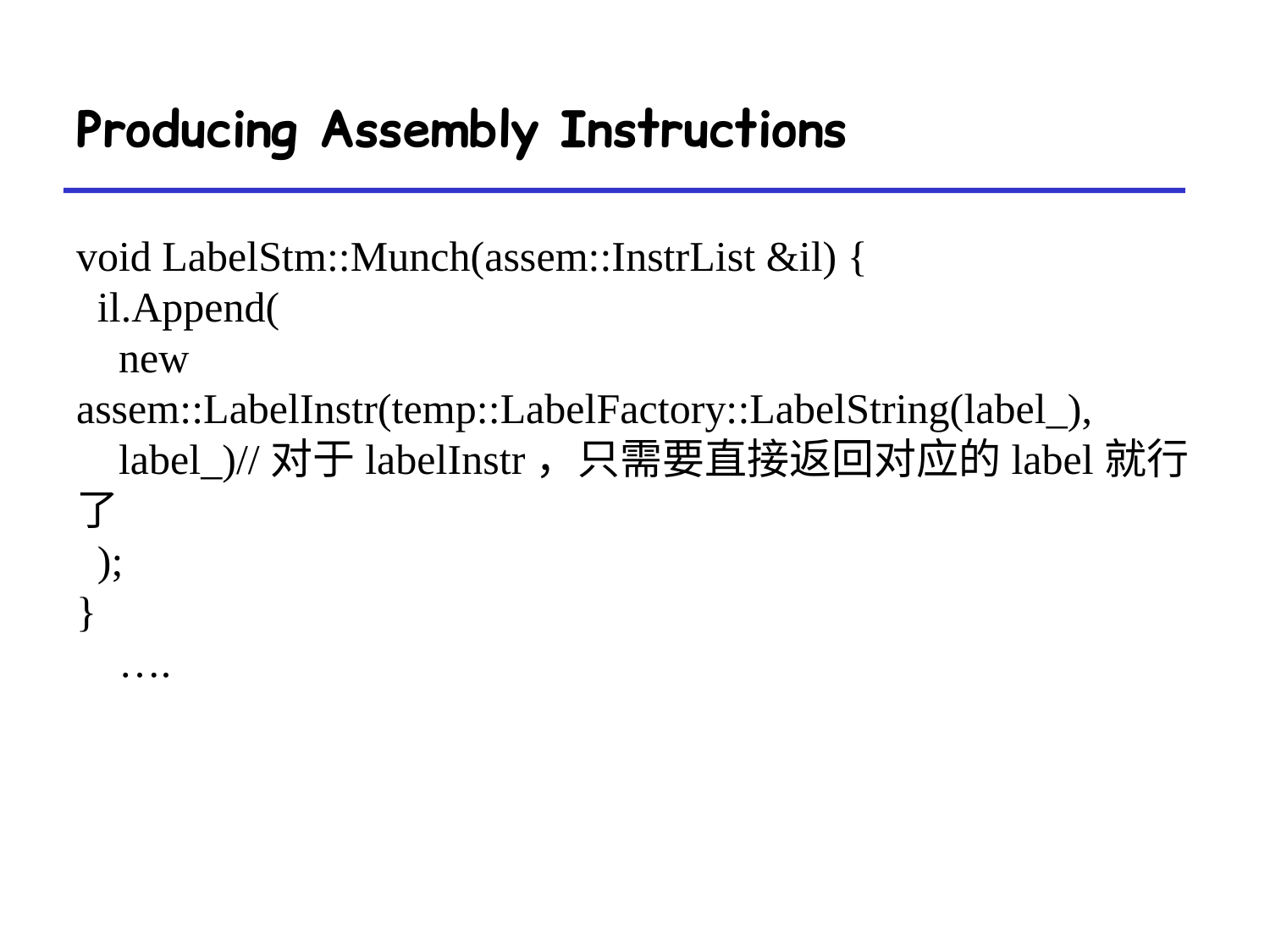

# Producing Assembly Instructions
void LabelStm::Munch(assem::InstrList &il) {
  il.Append(
    new assem::LabelInstr(temp::LabelFactory::LabelString(label_),
    label_)//对于labelInstr，只需要直接返回对应的label就行了
  );
}
    ….

58